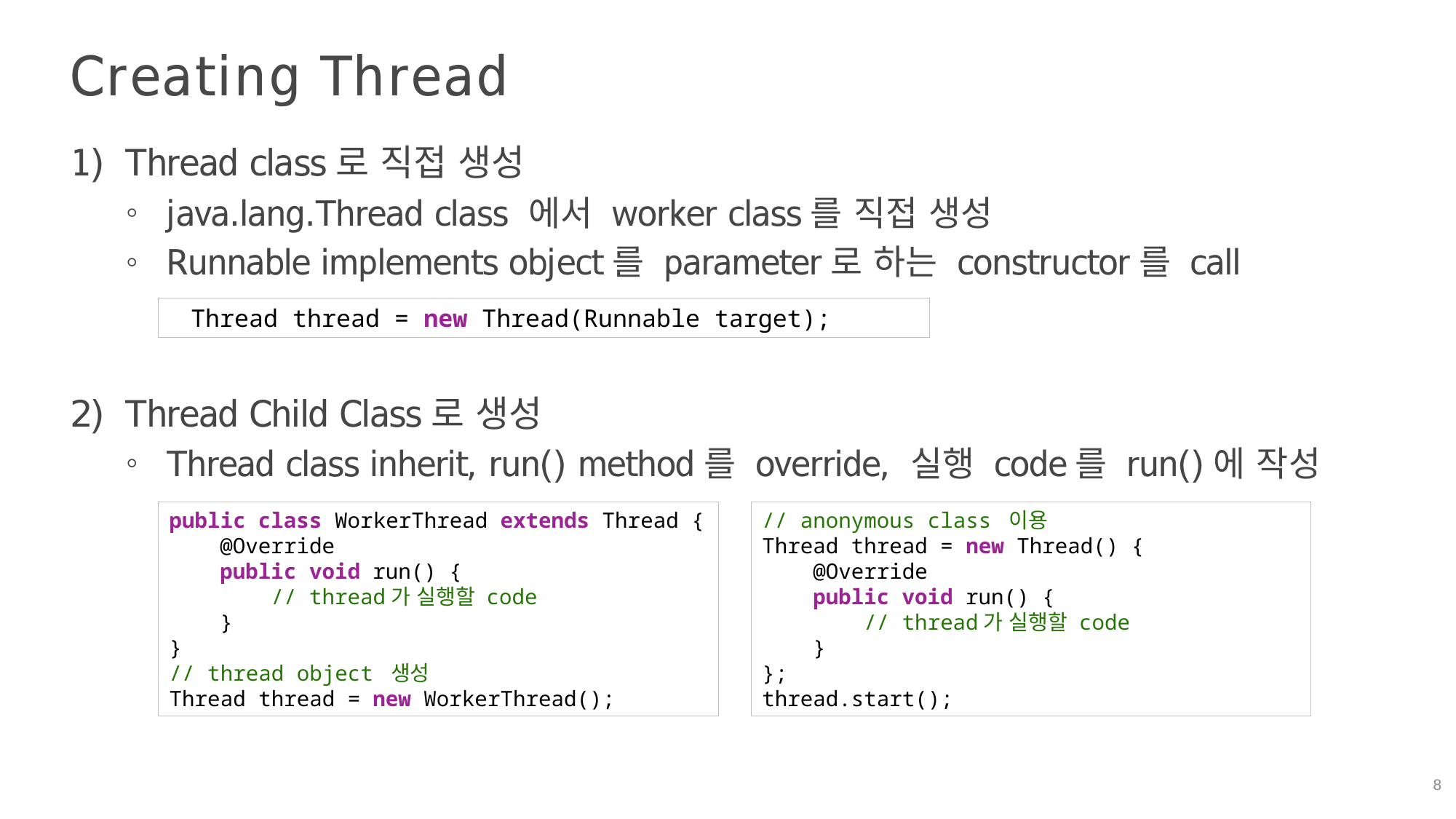

# Creating Thread
Thread class로 직접 생성
java.lang.Thread class 에서 worker class를 직접 생성
Runnable implements object를 parameter로 하는 constructor를 call

Thread Child Class로 생성
Thread class inherit, run() method를 override, 실행 code를 run()에 작성
Thread thread = new Thread(Runnable target);
public class WorkerThread extends Thread {
    @Override
    public void run() {
        // thread가 실행할 code
    }
}
// thread object 생성
Thread thread = new WorkerThread();
// anonymous class 이용
Thread thread = new Thread() {
    @Override
    public void run() {
        // thread가 실행할 code
    }
};
thread.start();
8